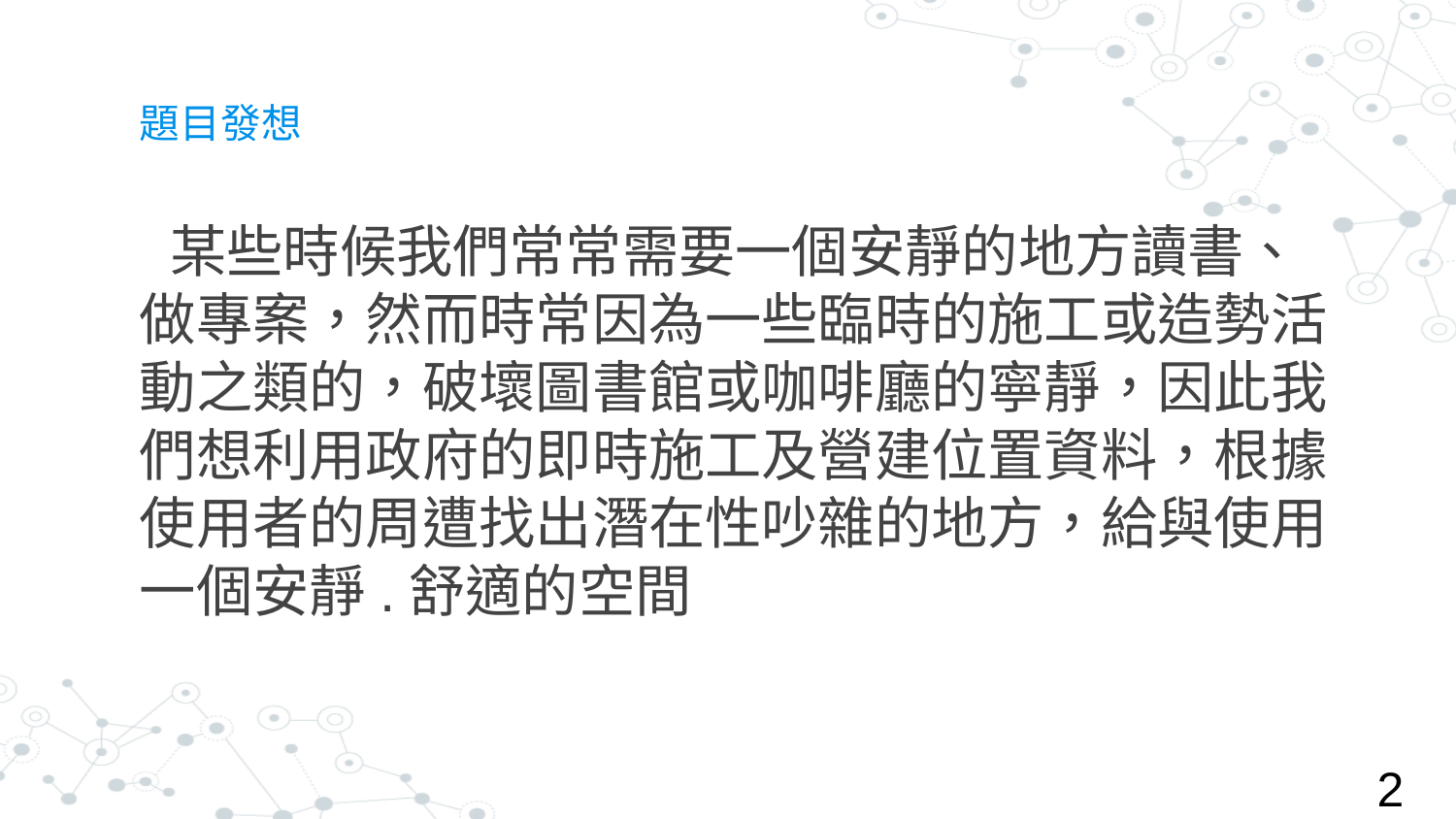

# 題目發想
某些時候我們常常需要一個安靜的地方讀書、做專案，然而時常因為一些臨時的施工或造勢活動之類的，破壞圖書館或咖啡廳的寧靜，因此我們想利用政府的即時施工及營建位置資料，根據使用者的周遭找出潛在性吵雜的地方，給與使用一個安靜.舒適的空間
2